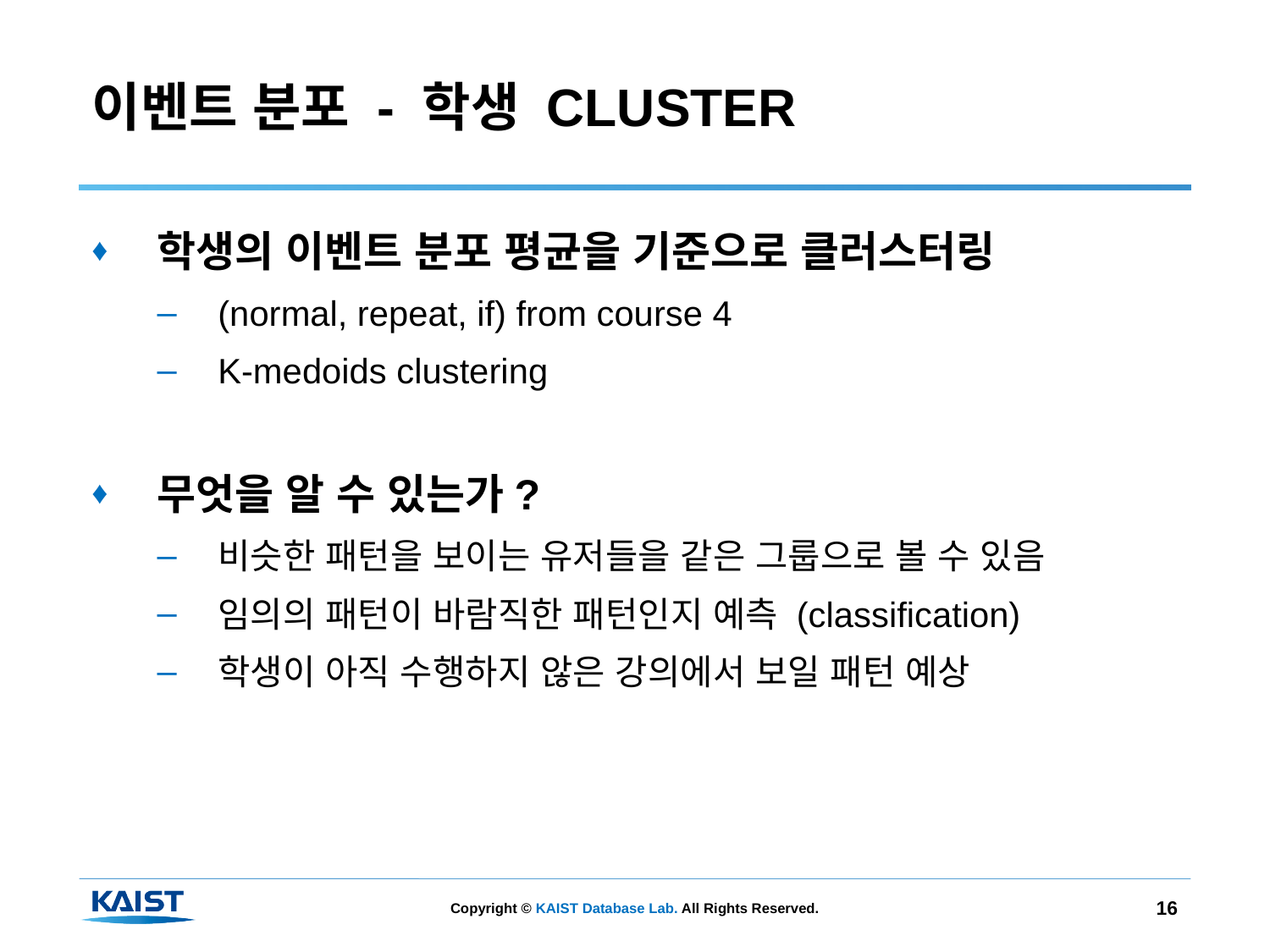

# 이벤트 분포 - 학생 cluster
학생의 이벤트 분포 평균을 기준으로 클러스터링
(normal, repeat, if) from course 4
K-medoids clustering

무엇을 알 수 있는가?
비슷한 패턴을 보이는 유저들을 같은 그룹으로 볼 수 있음
임의의 패턴이 바람직한 패턴인지 예측 (classification)
학생이 아직 수행하지 않은 강의에서 보일 패턴 예상
16